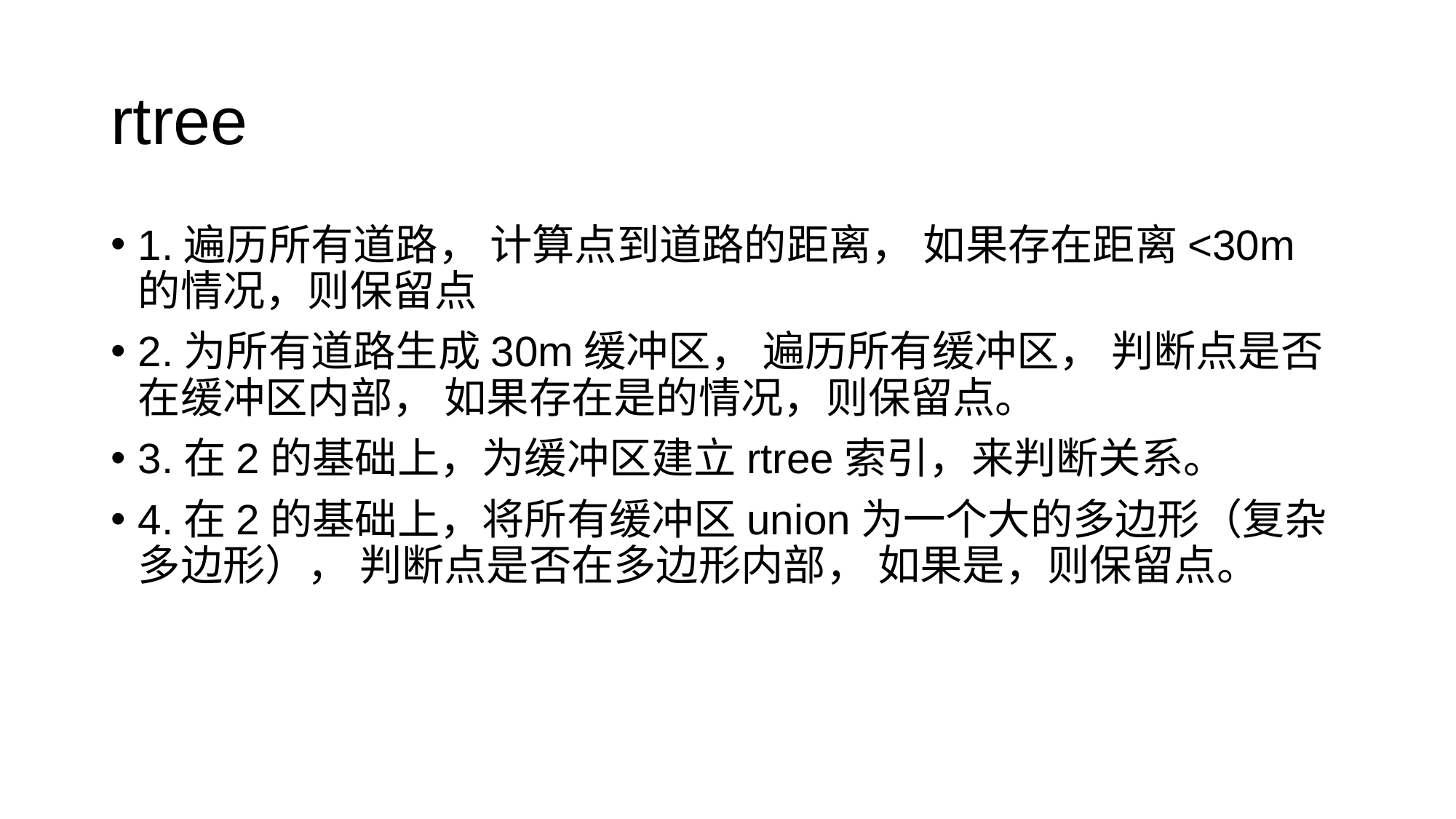

# rtree
1.遍历所有道路， 计算点到道路的距离， 如果存在距离<30m的情况，则保留点
2.为所有道路生成30m缓冲区， 遍历所有缓冲区， 判断点是否在缓冲区内部， 如果存在是的情况，则保留点。
3.在2的基础上，为缓冲区建立rtree索引，来判断关系。
4.在2的基础上，将所有缓冲区union为一个大的多边形（复杂多边形）， 判断点是否在多边形内部， 如果是，则保留点。